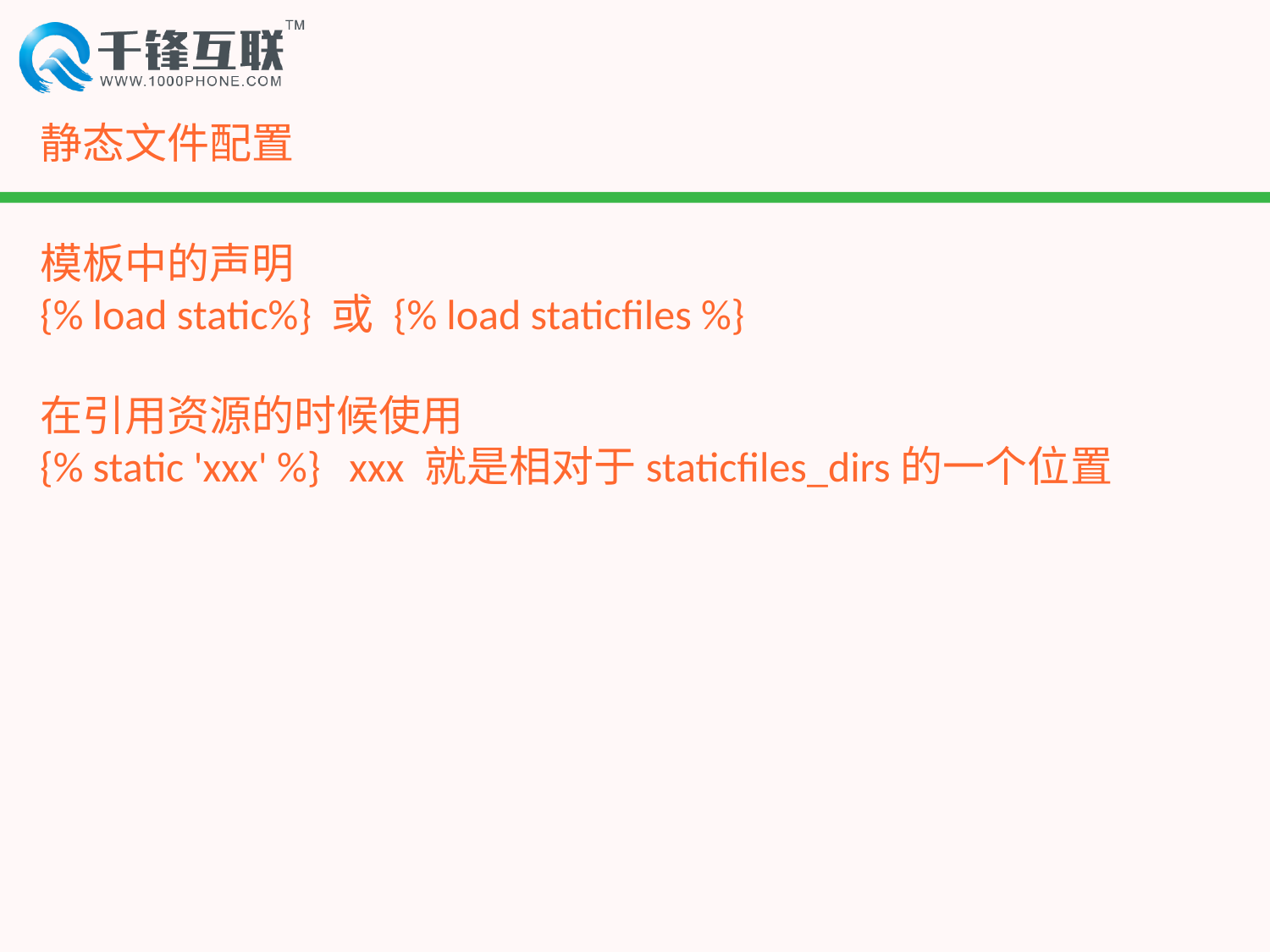

# 静态文件配置
模板中的声明
{% load static%} 或 {% load staticfiles %}

在引用资源的时候使用
{% static 'xxx' %}   xxx 就是相对于staticfiles_dirs的一个位置